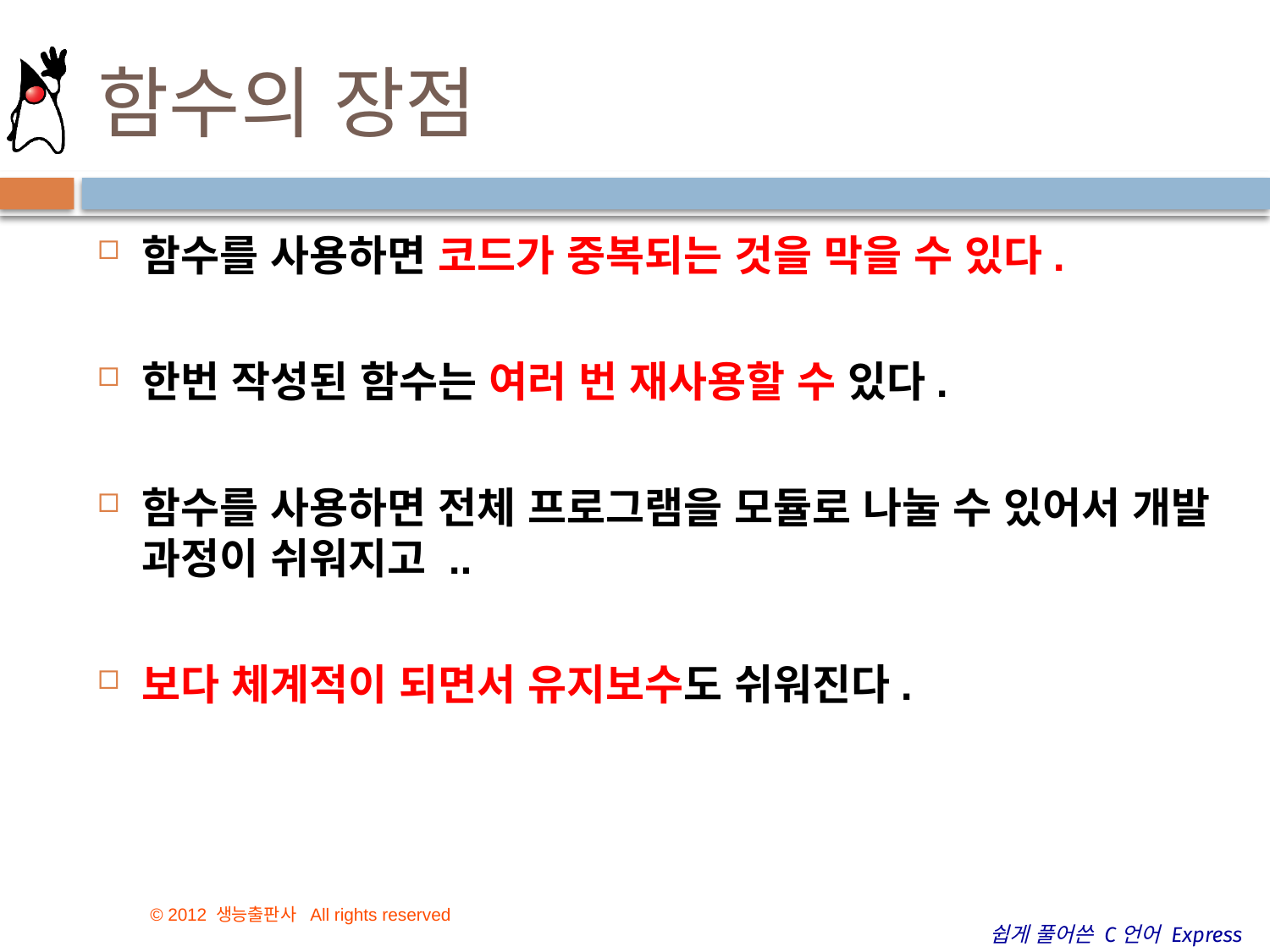

# 함수의 장점
함수를 사용하면 코드가 중복되는 것을 막을 수 있다.

한번 작성된 함수는 여러 번 재사용할 수 있다.

함수를 사용하면 전체 프로그램을 모듈로 나눌 수 있어서 개발 과정이 쉬워지고 ..

보다 체계적이 되면서 유지보수도 쉬워진다.